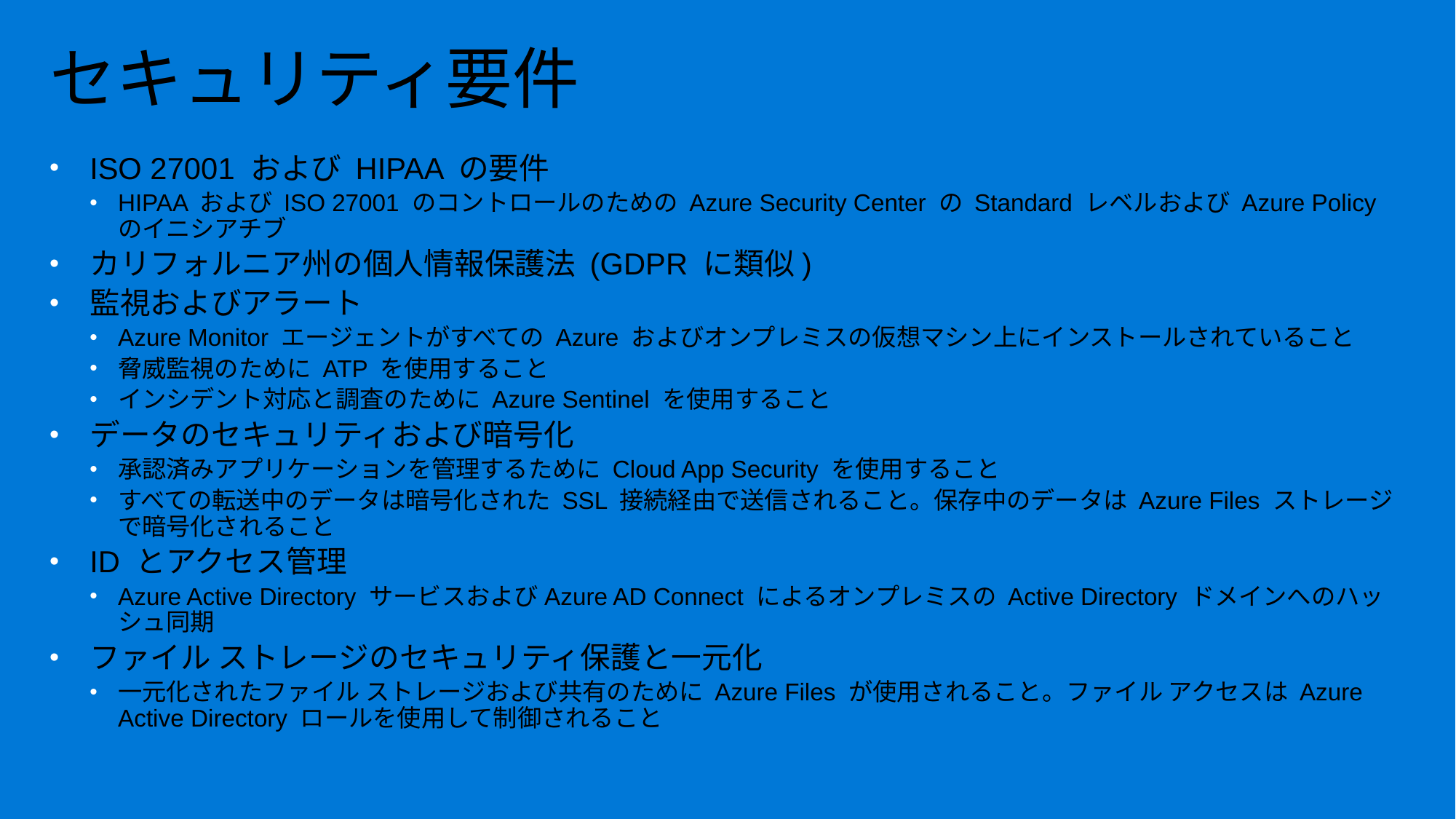

# セキュリティ要件
ISO 27001 および HIPAA の要件
HIPAA および ISO 27001 のコントロールのための Azure Security Center の Standard レベルおよび Azure Policy のイニシアチブ
カリフォルニア州の個人情報保護法 (GDPR に類似)
監視およびアラート
Azure Monitor エージェントがすべての Azure およびオンプレミスの仮想マシン上にインストールされていること
脅威監視のために ATP を使用すること
インシデント対応と調査のために Azure Sentinel を使用すること
データのセキュリティおよび暗号化
承認済みアプリケーションを管理するために Cloud App Security を使用すること
すべての転送中のデータは暗号化された SSL 接続経由で送信されること。保存中のデータは Azure Files ストレージで暗号化されること
ID とアクセス管理
Azure Active Directory サービスおよびAzure AD Connect によるオンプレミスの Active Directory ドメインへのハッシュ同期
ファイル ストレージのセキュリティ保護と一元化
一元化されたファイル ストレージおよび共有のために Azure Files が使用されること。ファイル アクセスは Azure Active Directory ロールを使用して制御されること